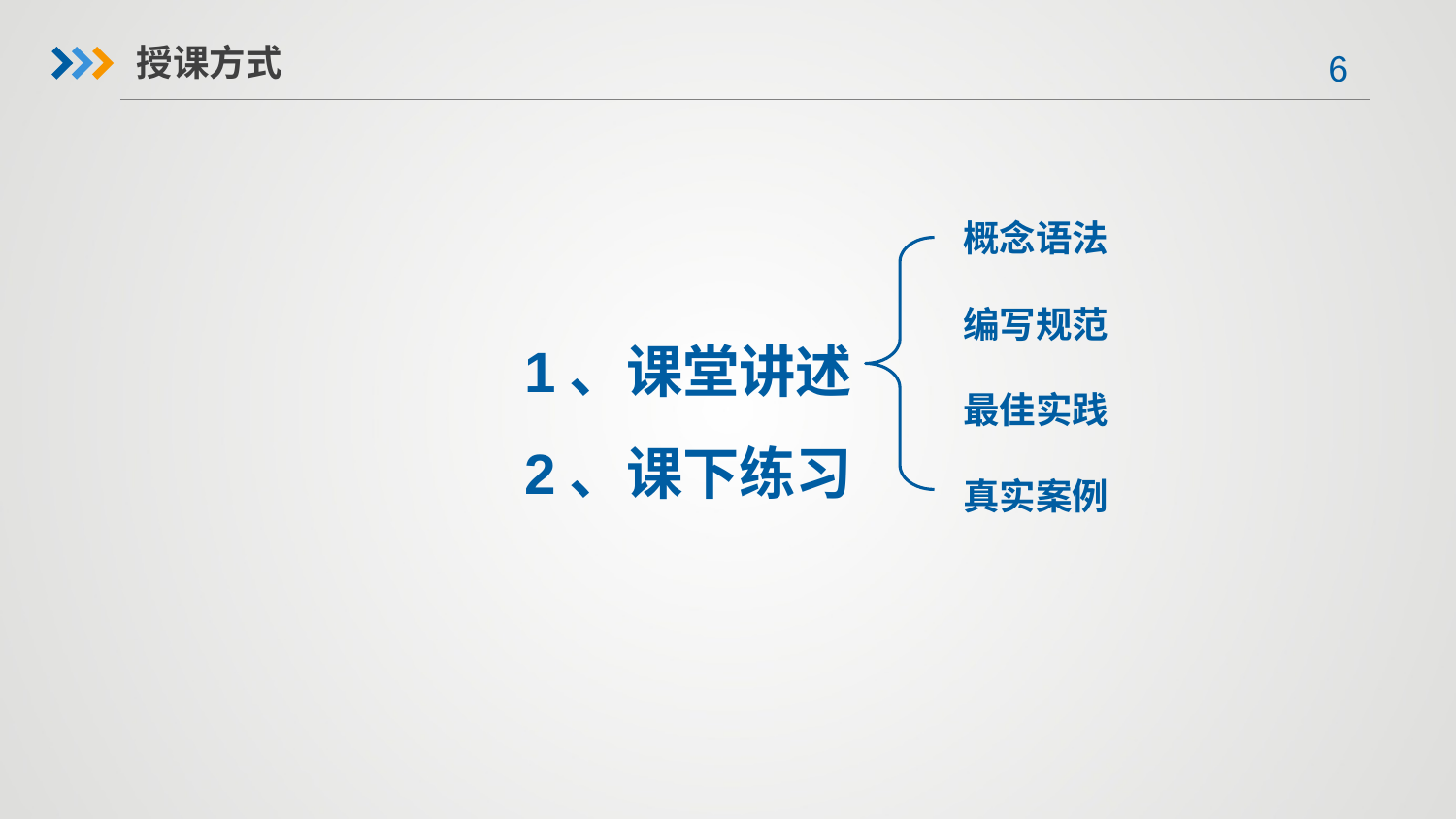

授课方式
概念语法

1、课堂讲述
2、课下练习
编写规范
最佳实践
真实案例